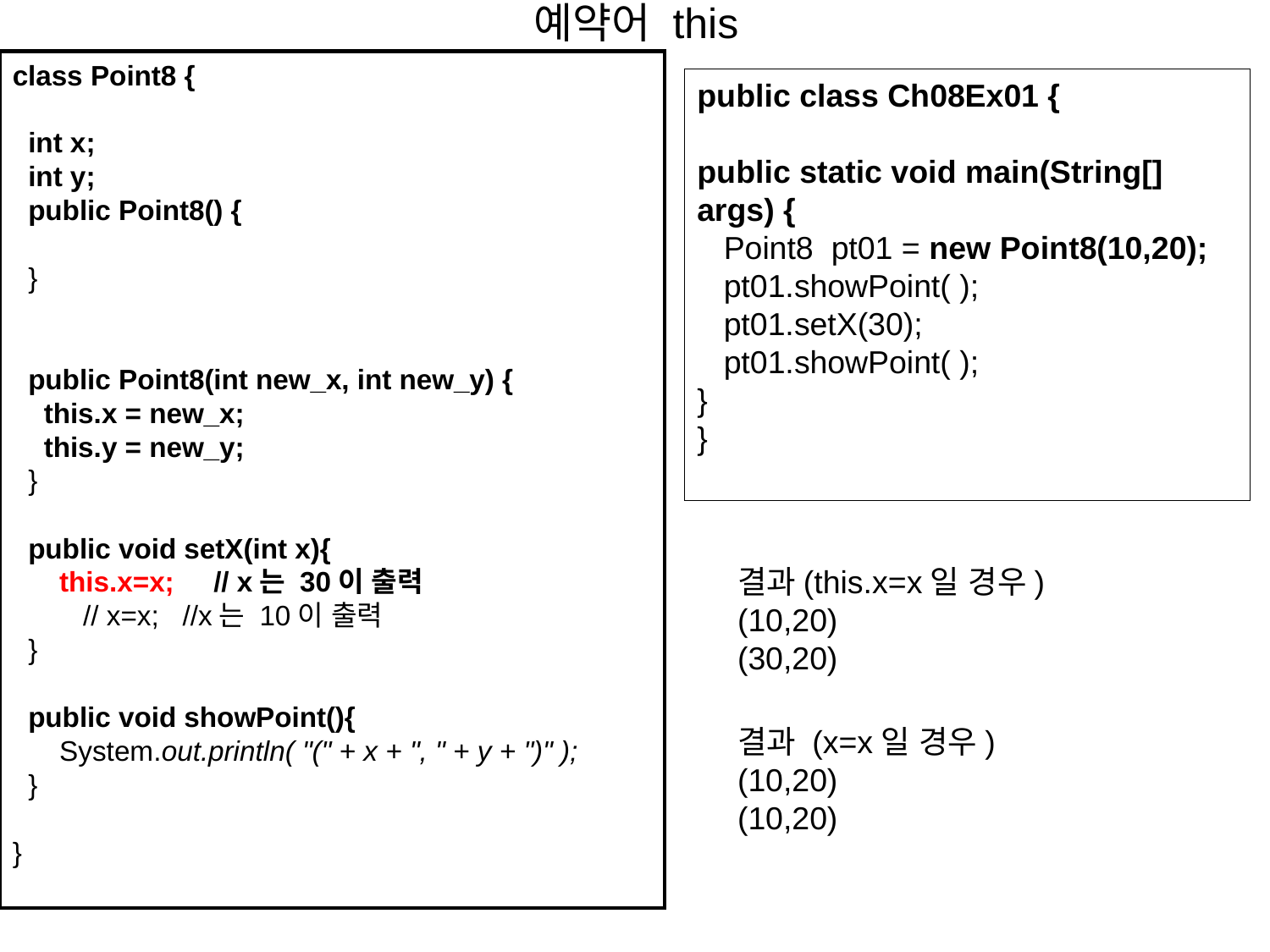

# 예약어 this
class Point8 {

  int x;
  int y;
  public Point8() {

  }

  public Point8(int new_x, int new_y) {
    this.x = new_x;
    this.y = new_y;
  }

  public void setX(int x){
      this.x=x;     // x는 30이 출력
         // x=x;   //x는 10이 출력
  }

  public void showPoint(){
      System.out.println( "(" + x + ", " + y + ")" );
  }

}

public class Ch08Ex01 {

public static void main(String[] args) {
   Point8  pt01 = new Point8(10,20);
   pt01.showPoint( );
   pt01.setX(30);
   pt01.showPoint( );
}
}

결과(this.x=x일 경우)
(10,20)
(30,20)

결과 (x=x일 경우)
(10,20)
(10,20)